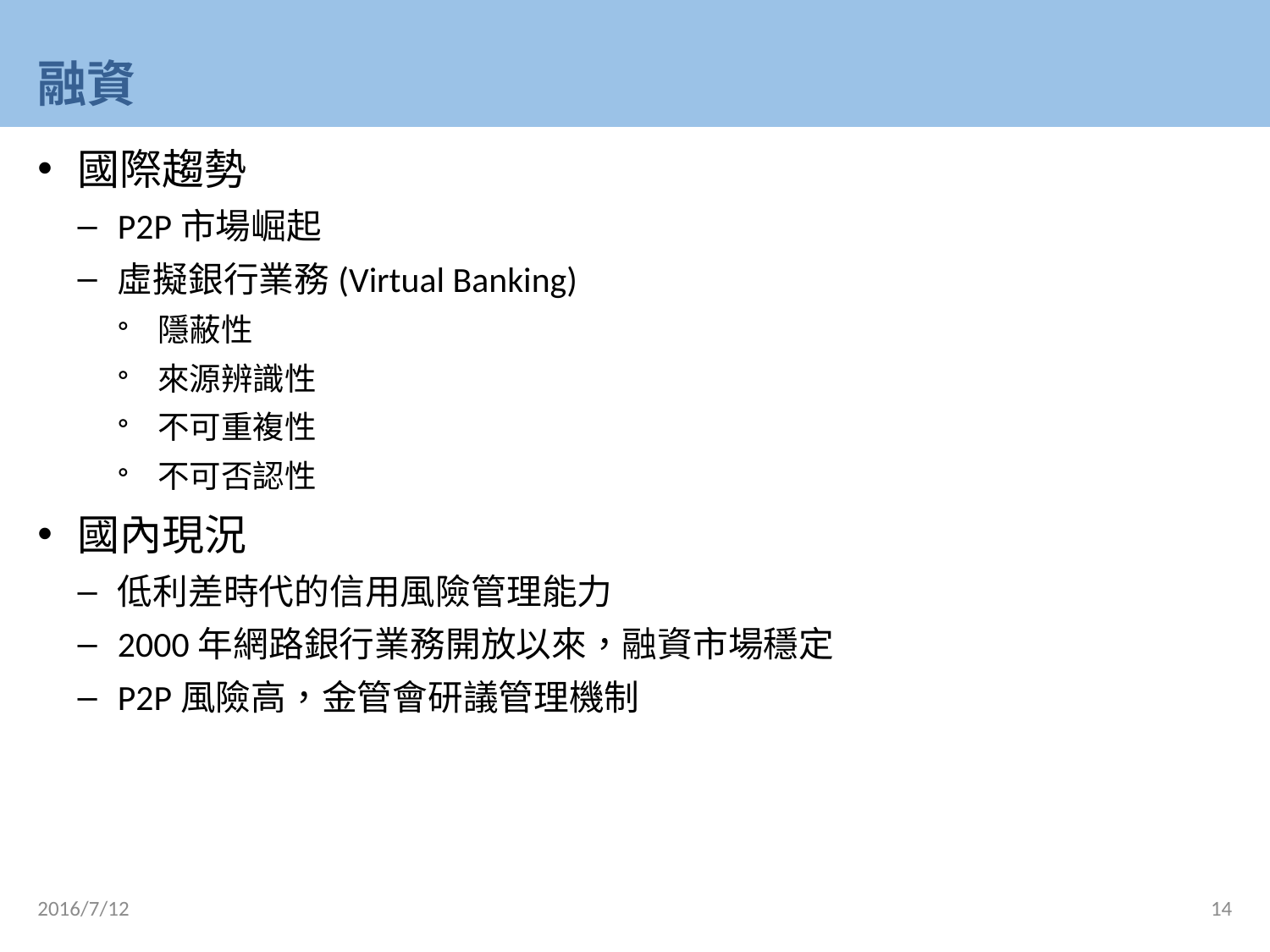

# 融資
國際趨勢
P2P市場崛起
虛擬銀行業務(Virtual Banking)
隱蔽性
來源辨識性
不可重複性
不可否認性
國內現況
低利差時代的信用風險管理能力
2000年網路銀行業務開放以來，融資市場穩定
P2P風險高，金管會研議管理機制
2016/7/12
14